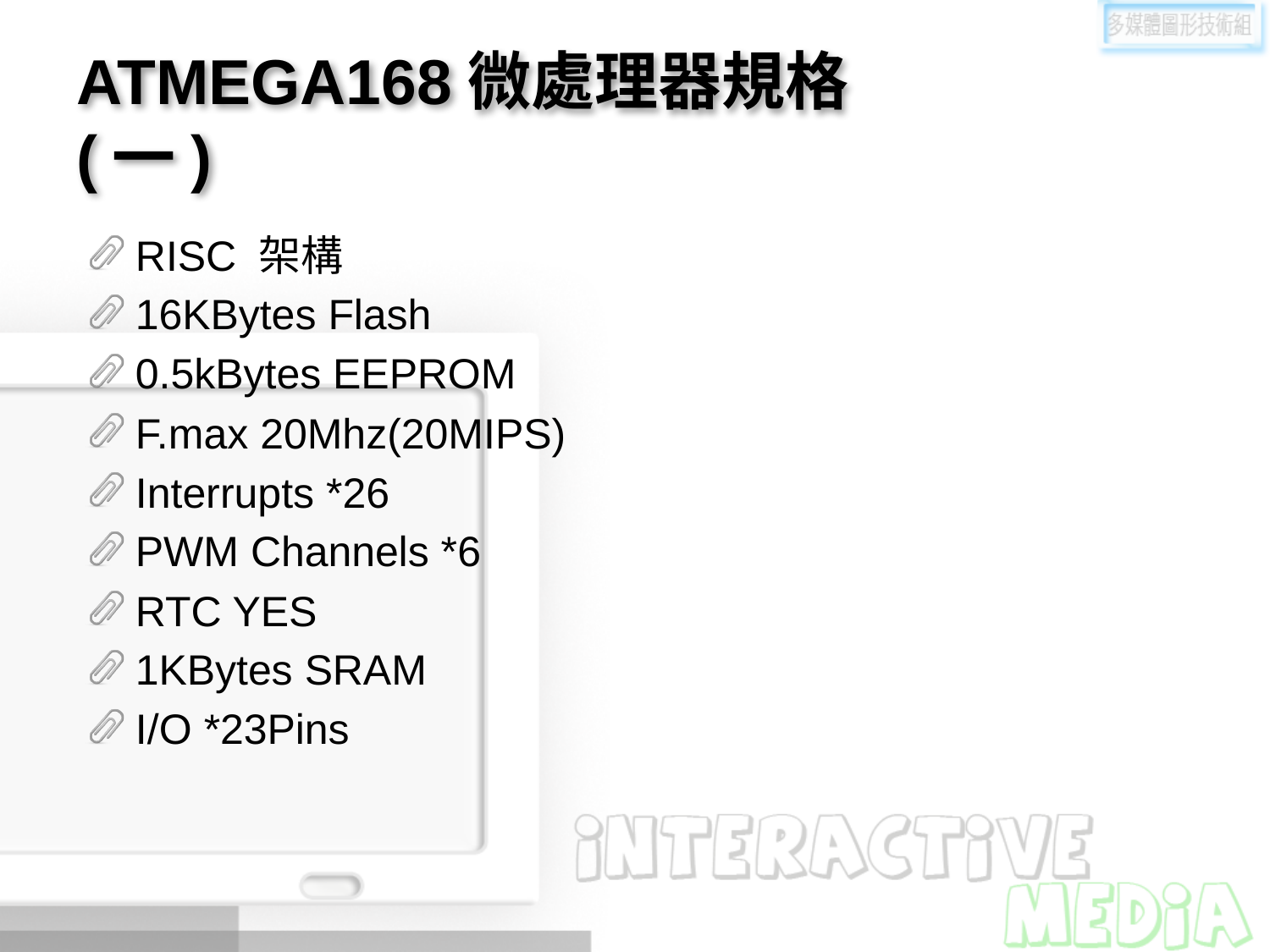

# ATMEGA168微處理器規格(一)
RISC 架構
16KBytes Flash
0.5kBytes EEPROM
F.max 20Mhz(20MIPS)
Interrupts *26
PWM Channels *6
RTC YES
1KBytes SRAM
I/O *23Pins